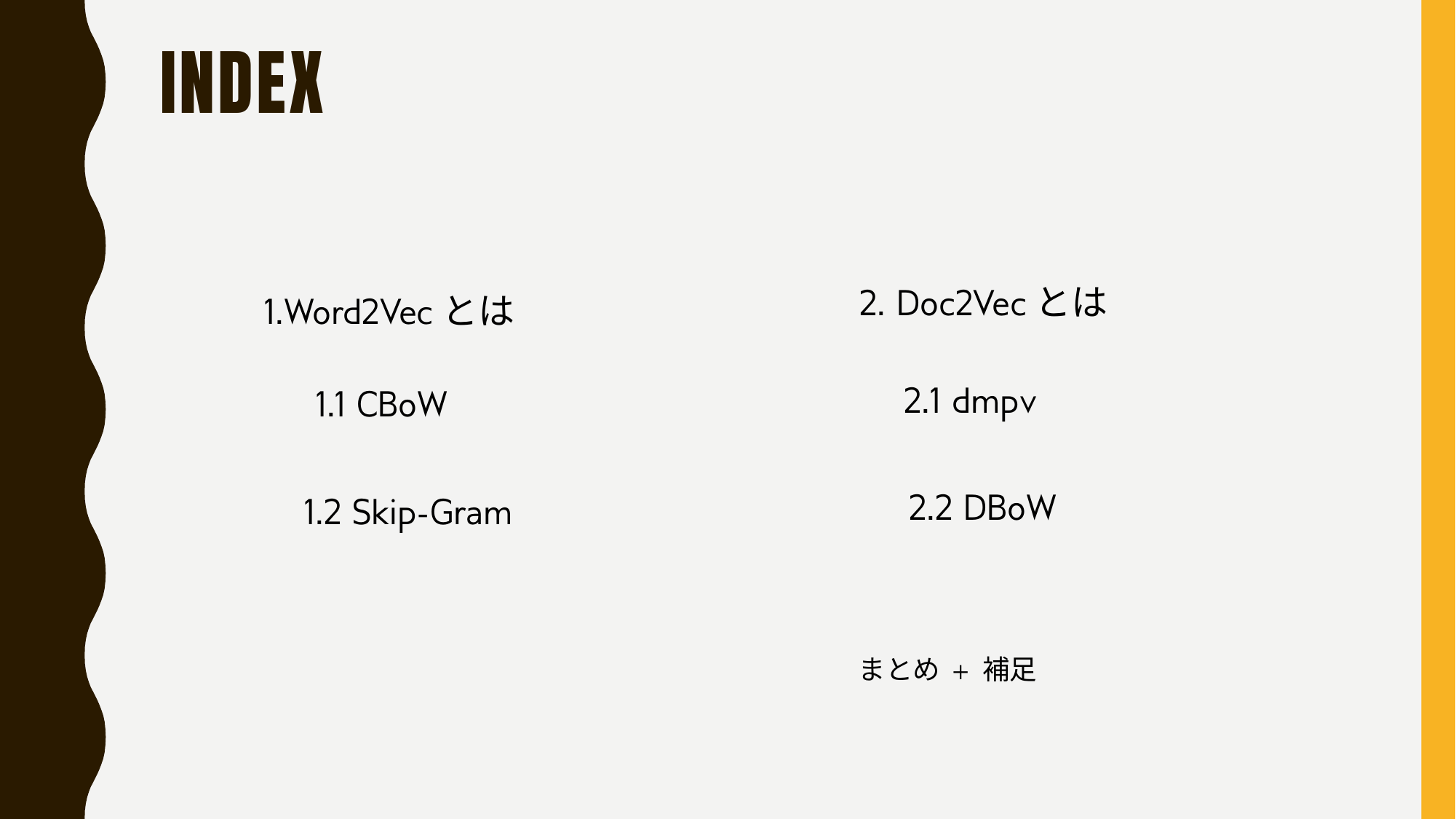

# INDEX
2. Doc2Vecとは
1.Word2Vecとは
2.1 dmpv
1.1 CBoW
2.2 DBoW
1.2 Skip-Gram
まとめ + 補足